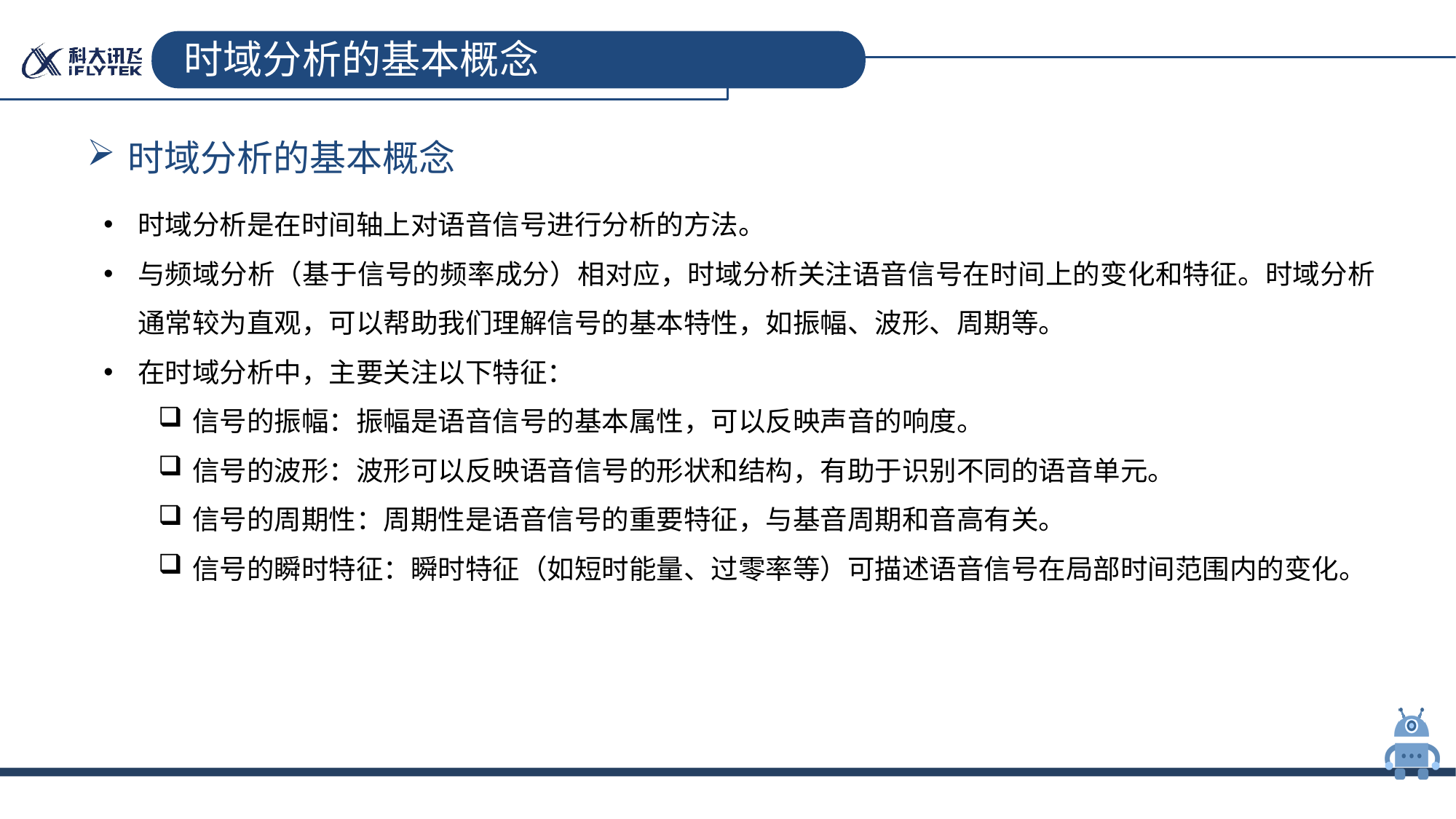

# 时域分析的基本概念
时域分析的基本概念

时域分析是在时间轴上对语音信号进行分析的方法。
与频域分析（基于信号的频率成分）相对应，时域分析关注语音信号在时间上的变化和特征。时域分析通常较为直观，可以帮助我们理解信号的基本特性，如振幅、波形、周期等。
在时域分析中，主要关注以下特征：
信号的振幅：振幅是语音信号的基本属性，可以反映声音的响度。
信号的波形：波形可以反映语音信号的形状和结构，有助于识别不同的语音单元。
信号的周期性：周期性是语音信号的重要特征，与基音周期和音高有关。
信号的瞬时特征：瞬时特征（如短时能量、过零率等）可描述语音信号在局部时间范围内的变化。